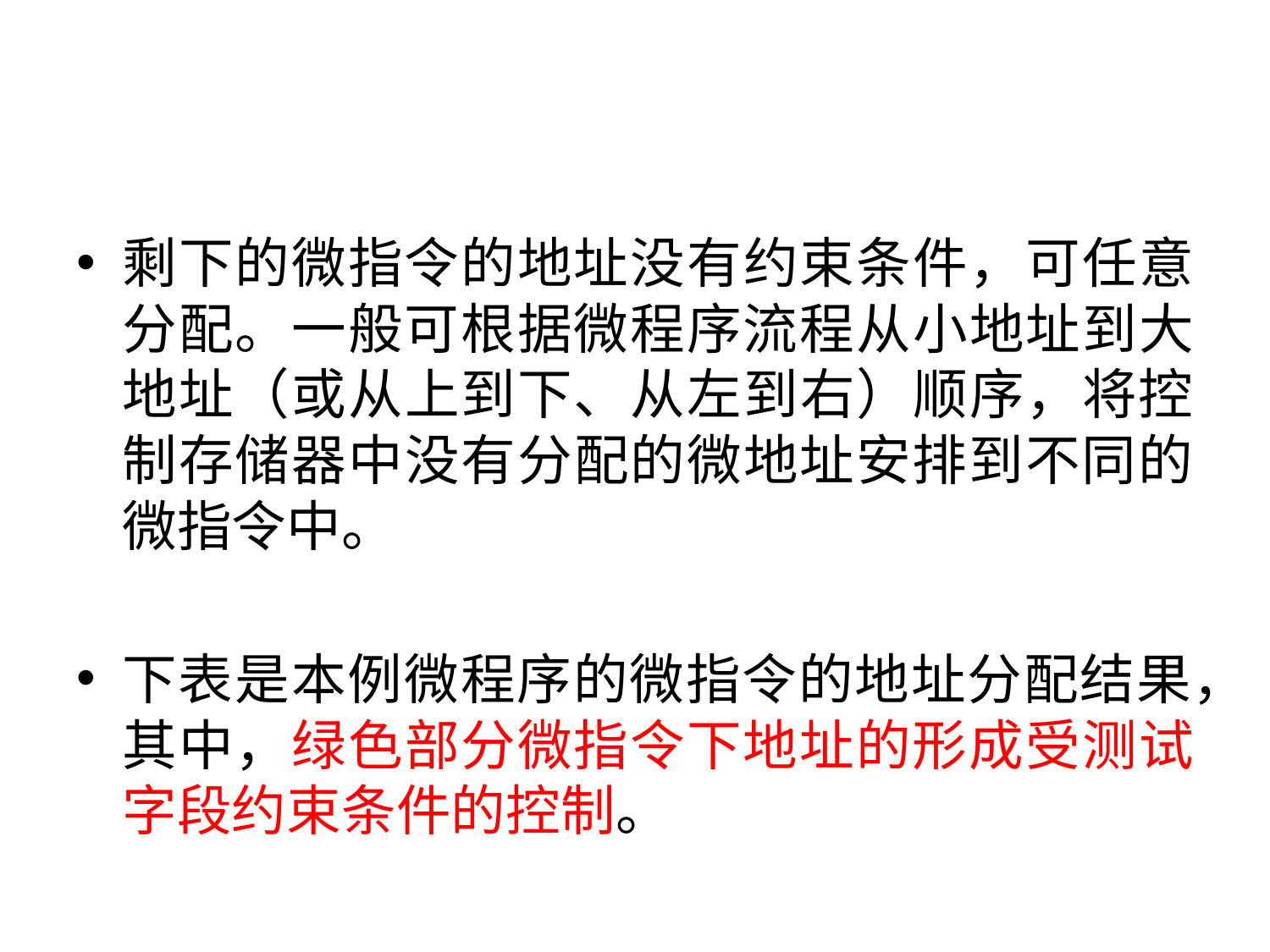

#
剩下的微指令的地址没有约束条件，可任意分配。一般可根据微程序流程从小地址到大地址（或从上到下、从左到右）顺序，将控制存储器中没有分配的微地址安排到不同的微指令中。

下表是本例微程序的微指令的地址分配结果，其中，绿色部分微指令下地址的形成受测试字段约束条件的控制。